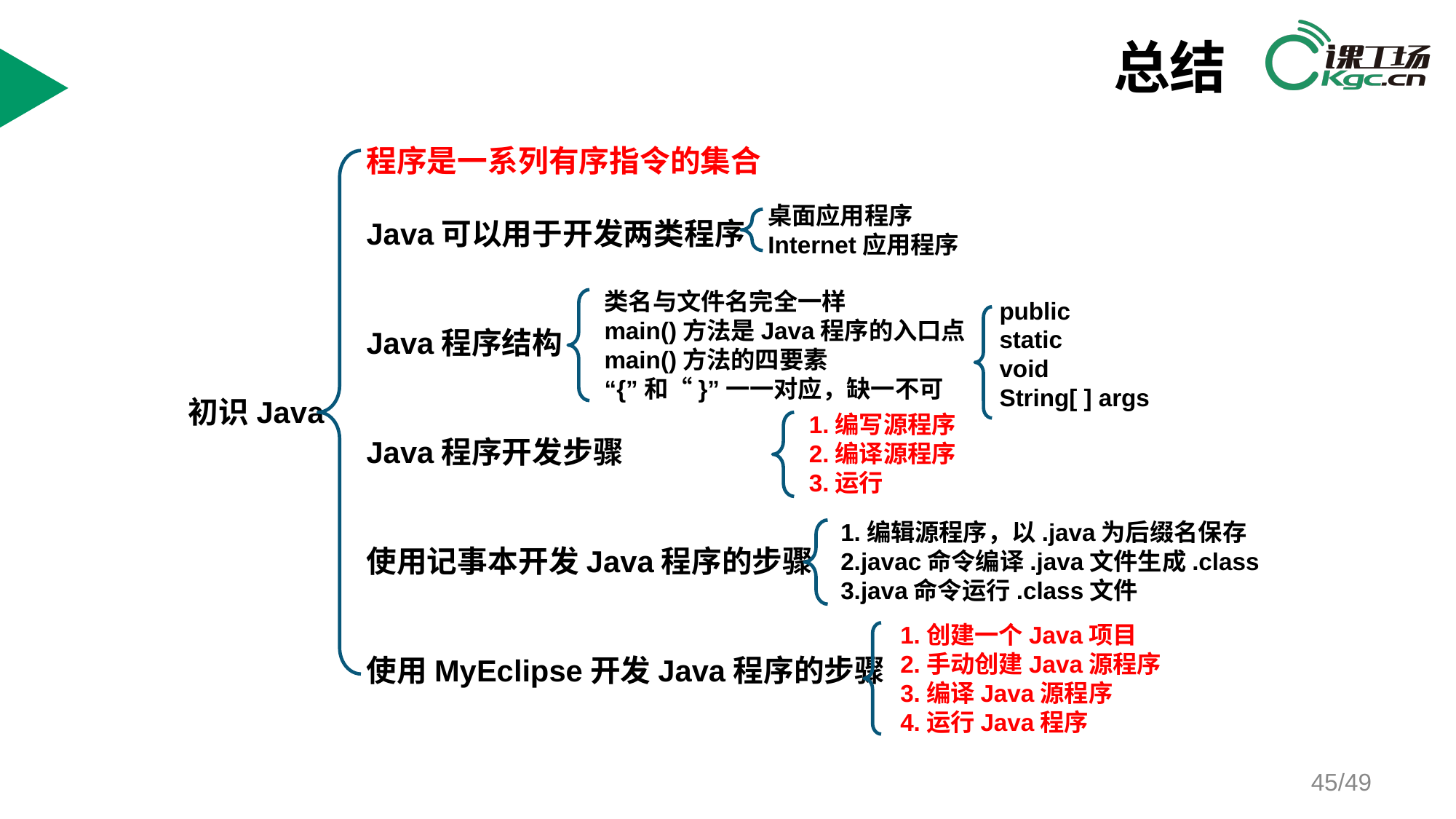

# 总结
程序是一系列有序指令的集合

Java可以用于开发两类程序

Java程序结构

Java程序开发步骤

使用记事本开发Java程序的步骤

使用MyEclipse开发Java程序的步骤

桌面应用程序
Internet应用程序

类名与文件名完全一样
main()方法是Java程序的入口点
main()方法的四要素
“{”和“}”一一对应，缺一不可

public
static
void
String[ ] args

初识Java
1.编写源程序
2.编译源程序
3.运行

1.编辑源程序，以.java为后缀名保存
2.javac命令编译.java文件生成.class
3.java命令运行.class文件

1.创建一个Java项目
2.手动创建Java源程序
3.编译Java源程序
4.运行Java程序

45/49